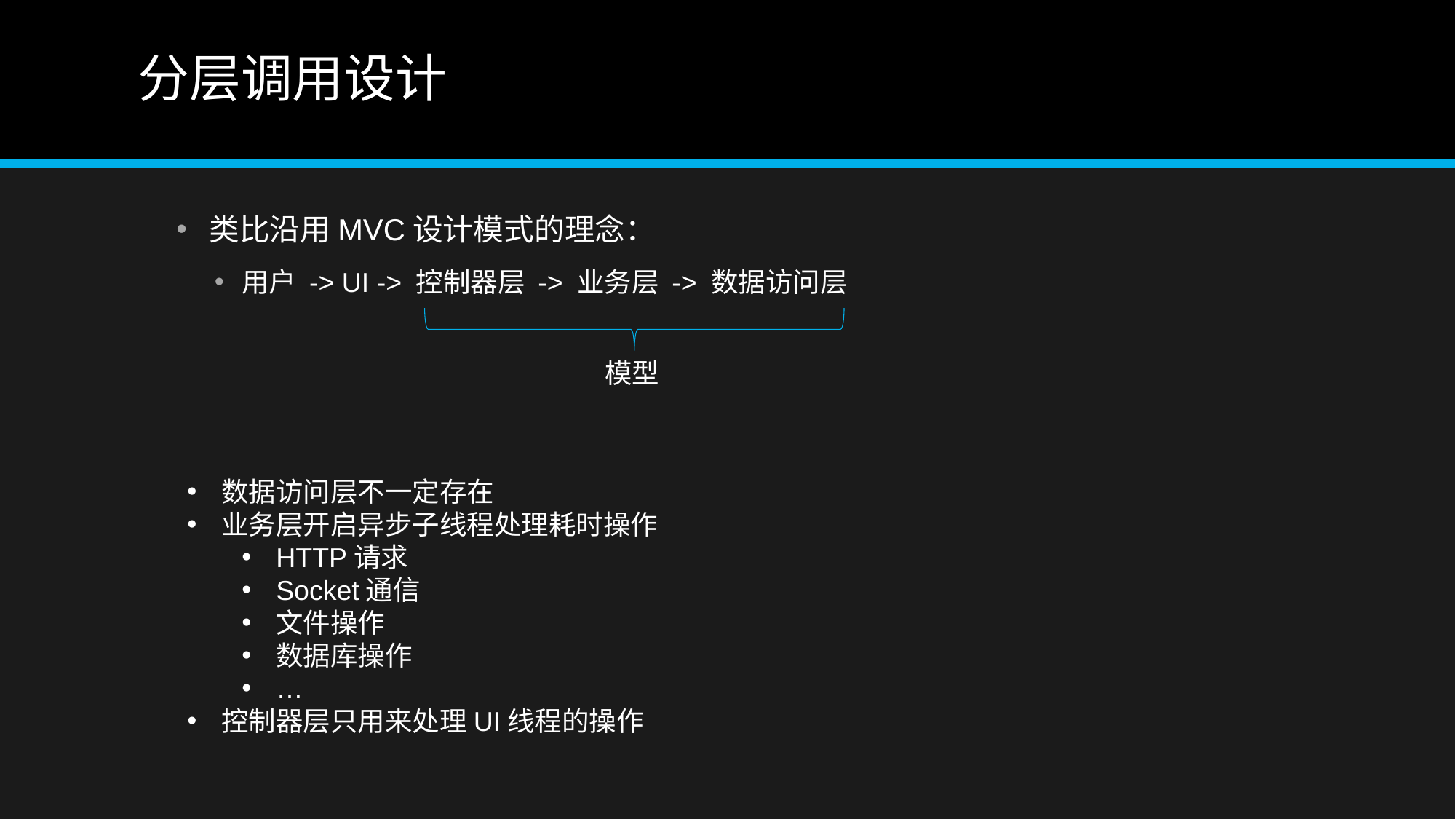

# 分层调用设计

类比沿用MVC设计模式的理念：
用户 -> UI -> 控制器层 -> 业务层 -> 数据访问层
模型
数据访问层不一定存在
业务层开启异步子线程处理耗时操作
HTTP请求
Socket通信
文件操作
数据库操作
…
控制器层只用来处理UI线程的操作